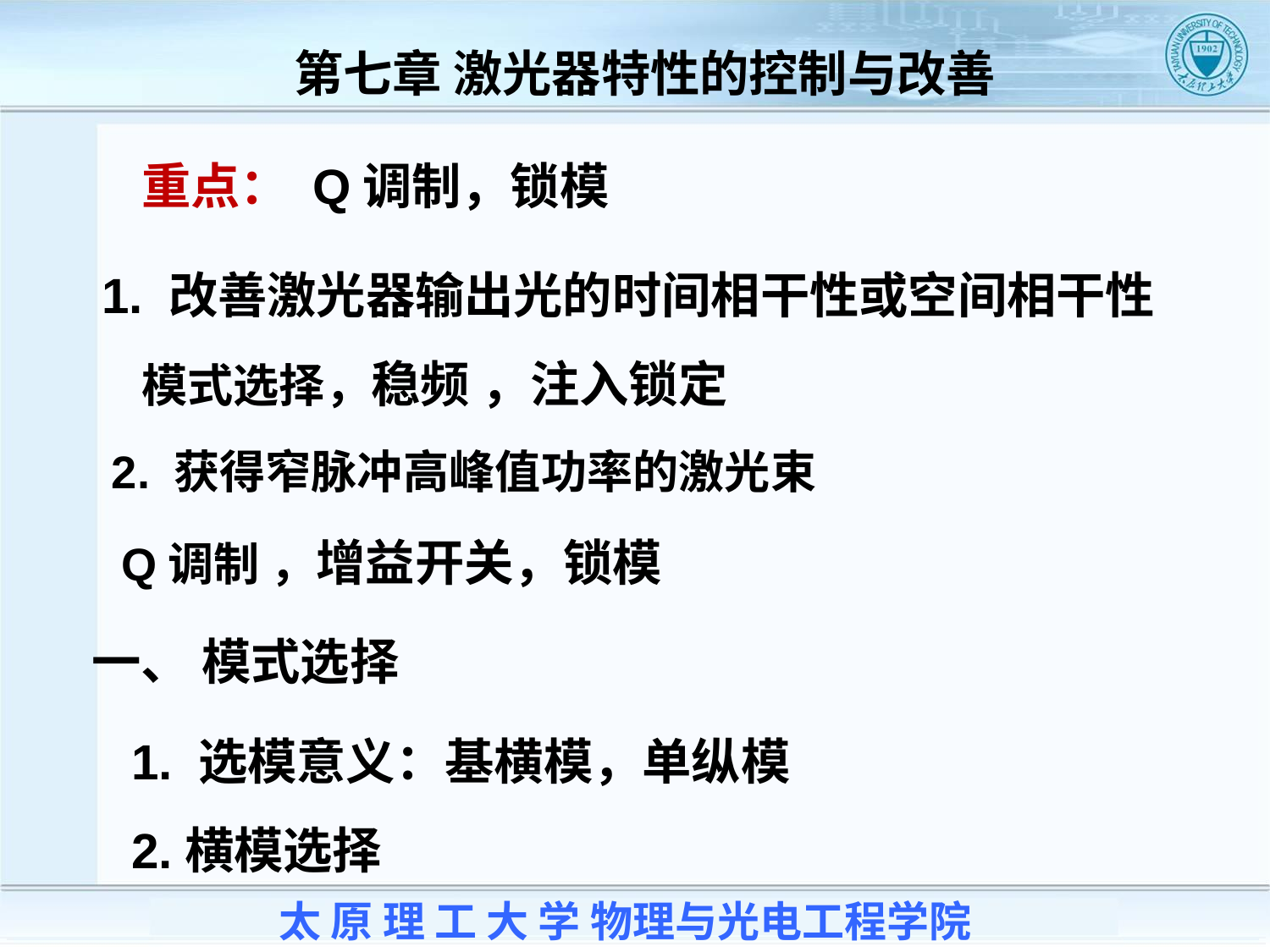

第七章 激光器特性的控制与改善
重点： Q调制，锁模
1. 改善激光器输出光的时间相干性或空间相干性
模式选择，稳频 ，注入锁定
2. 获得窄脉冲高峰值功率的激光束
Q调制 ，增益开关，锁模
一、 模式选择
1. 选模意义：基横模，单纵模
2.横模选择